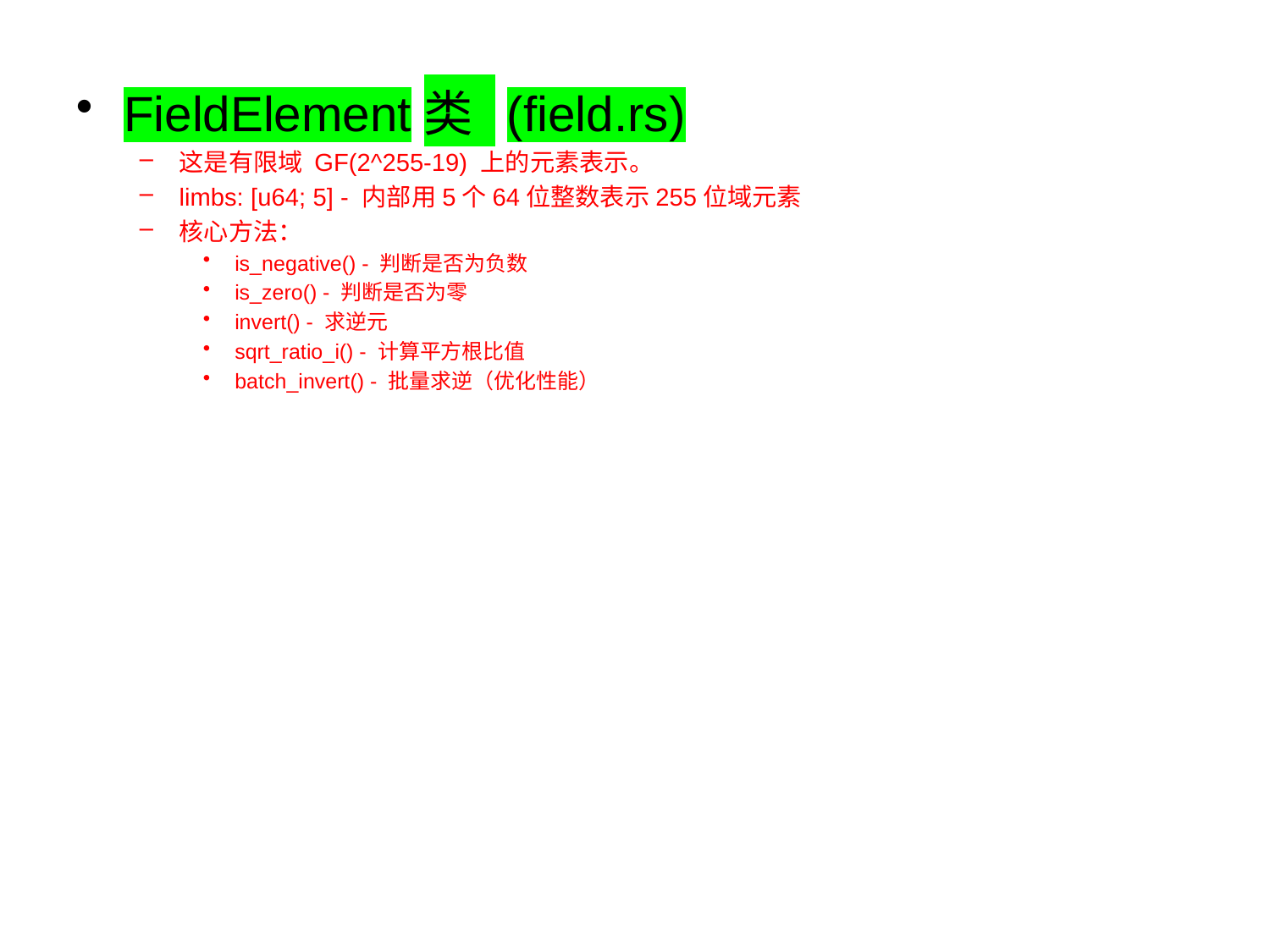

FieldElement类  (field.rs)
这是有限域 GF(2^255-19) 上的元素表示。
limbs: [u64; 5] - 内部用5个64位整数表示255位域元素
核心方法：
is_negative() - 判断是否为负数
is_zero() - 判断是否为零
invert() - 求逆元
sqrt_ratio_i() - 计算平方根比值
batch_invert() - 批量求逆（优化性能）